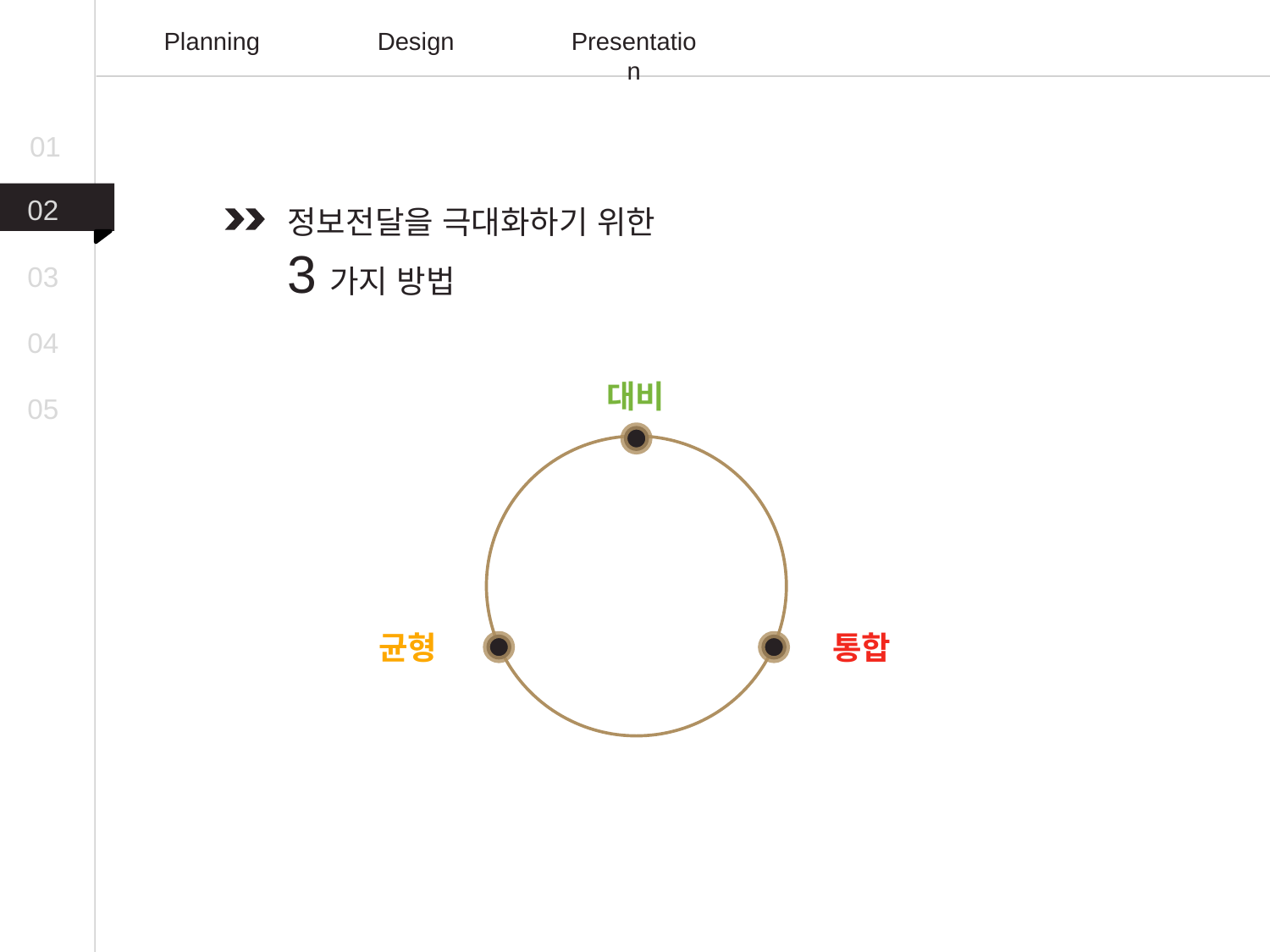

Planning
Design
Presentation
01

02
정보전달을 극대화하기 위한
3가지 방법

03
04
대비
05

균형
통합